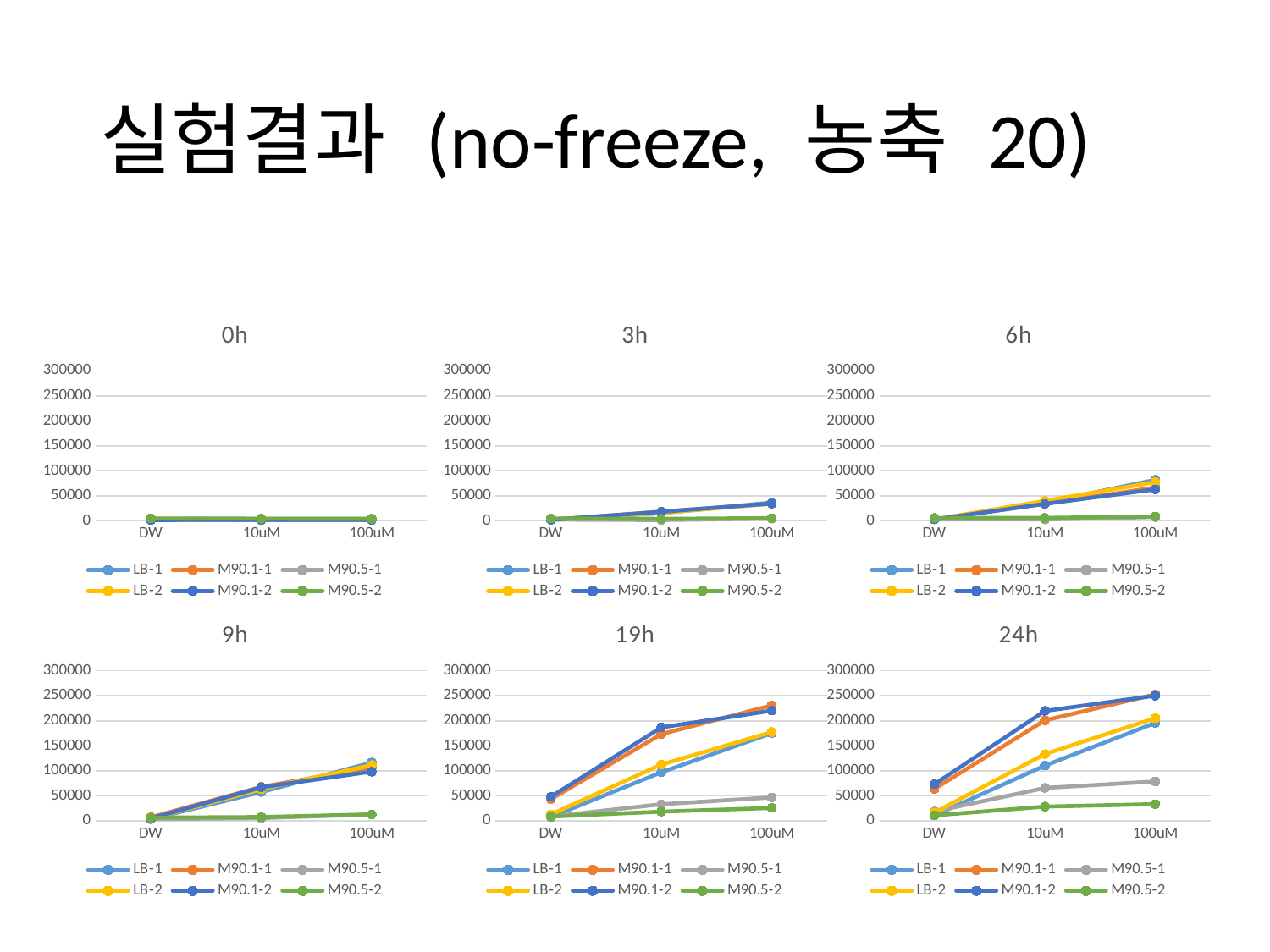

# 실험결과 (no-freeze, 농축 20)

### Chart: 0h

| Category | LB-1 | M90.1-1 | M90.5-1 | LB-2 | M90.1-2 | M90.5-2 |
|---|---|---|---|---|---|---|
| DW | 3737.024950476629 | 2182.484635339839 | 2837.754601631304 | 4441.133185693514 | 1905.196166587784 | 5115.844201192231 |
| 10uM | 4121.01349360174 | 2124.0291891450534 | 1773.0222044099419 | 4154.626880365796 | 2329.435676511855 | 4641.045315461215 |
| 100uM | 4024.687380988652 | 2372.3523986895093 | 2589.789323230651 | 3976.791163186394 | 2028.1845912106128 | 4327.008475835609 |

### Chart: 3h

| Category | LB-1 | M90.1-1 | M90.5-1 | LB-2 | M90.1-2 | M90.5-2 |
|---|---|---|---|---|---|---|
| DW | 2873.581102104283 | 2523.485341763619 | 2682.2029542674577 | 2991.712142368144 | 2248.732104208408 | 4967.747305396377 |
| 10uM | 15652.448290631904 | 18684.874526302057 | 1798.3777772991443 | 16118.356269776705 | 18448.65339949027 | 4217.2520140795 |
| 100uM | 36787.384418862996 | 34518.2346894269 | 4762.683587619923 | 34569.63556303083 | 34911.3849296242 | 5716.321887705639 |

### Chart: 6h

| Category | LB-1 | M90.1-1 | M90.5-1 | LB-2 | M90.1-2 | M90.5-2 |
|---|---|---|---|---|---|---|
| DW | 3211.7836680143278 | 3110.4302802430075 | 3088.613695524458 | 3174.817628442362 | 3142.8634968783117 | 5931.507512224586 |
| 10uM | 36839.48366145261 | 34507.72825827842 | 3089.0418165472497 | 40238.31973979521 | 34227.70148157424 | 6159.434710935992 |
| 100uM | 82101.6344177004 | 66786.51189977625 | 7955.433316954929 | 77688.69681090662 | 63305.33056354221 | 9012.040641678786 |

### Chart: 9h

| Category | LB-1 | M90.1-1 | M90.5-1 | LB-2 | M90.1-2 | M90.5-2 |
|---|---|---|---|---|---|---|
| DW | 3379.17583279338 | 7084.655023677028 | 3312.4340774789725 | 3977.368709579916 | 4688.198616458764 | 6324.474586019643 |
| 10uM | 57442.620058885346 | 67793.50254857467 | 5402.986290677605 | 63457.62872193218 | 66957.93755729908 | 7492.329674916662 |
| 100uM | 116369.75441937923 | 106601.30894642873 | 12632.935382020813 | 111216.42086010285 | 98322.22090344592 | 12762.31441859675 |

### Chart: 19h

| Category | LB-1 | M90.1-1 | M90.5-1 | LB-2 | M90.1-2 | M90.5-2 |
|---|---|---|---|---|---|---|
| DW | 7553.308782003728 | 43263.82901759524 | 8601.020168850931 | 12792.550175543582 | 48098.71179494753 | 8467.623659194061 |
| 10uM | 96964.03569734961 | 173336.27878685243 | 33142.692529075975 | 112268.3283756085 | 186738.8977510799 | 18294.737765350812 |
| 100uM | 175358.92808336706 | 230723.7434363333 | 46644.83612635428 | 177514.1987297329 | 220255.94652150682 | 25678.81899967594 |

### Chart: 24h

| Category | LB-1 | M90.1-1 | M90.5-1 | LB-2 | M90.1-2 | M90.5-2 |
|---|---|---|---|---|---|---|
| DW | 10611.099470275602 | 63908.16116782608 | 18642.809130348214 | 16412.015163325163 | 73110.64958556728 | 10852.84254586104 |
| 10uM | 110329.99874163557 | 200863.95133268213 | 65698.44078518926 | 133326.30022346537 | 219617.4124603157 | 28374.841519217433 |
| 100uM | 195776.4877063865 | 252668.52392305995 | 78631.98597849098 | 205370.78611104382 | 250203.08419680267 | 33295.89613326765 |